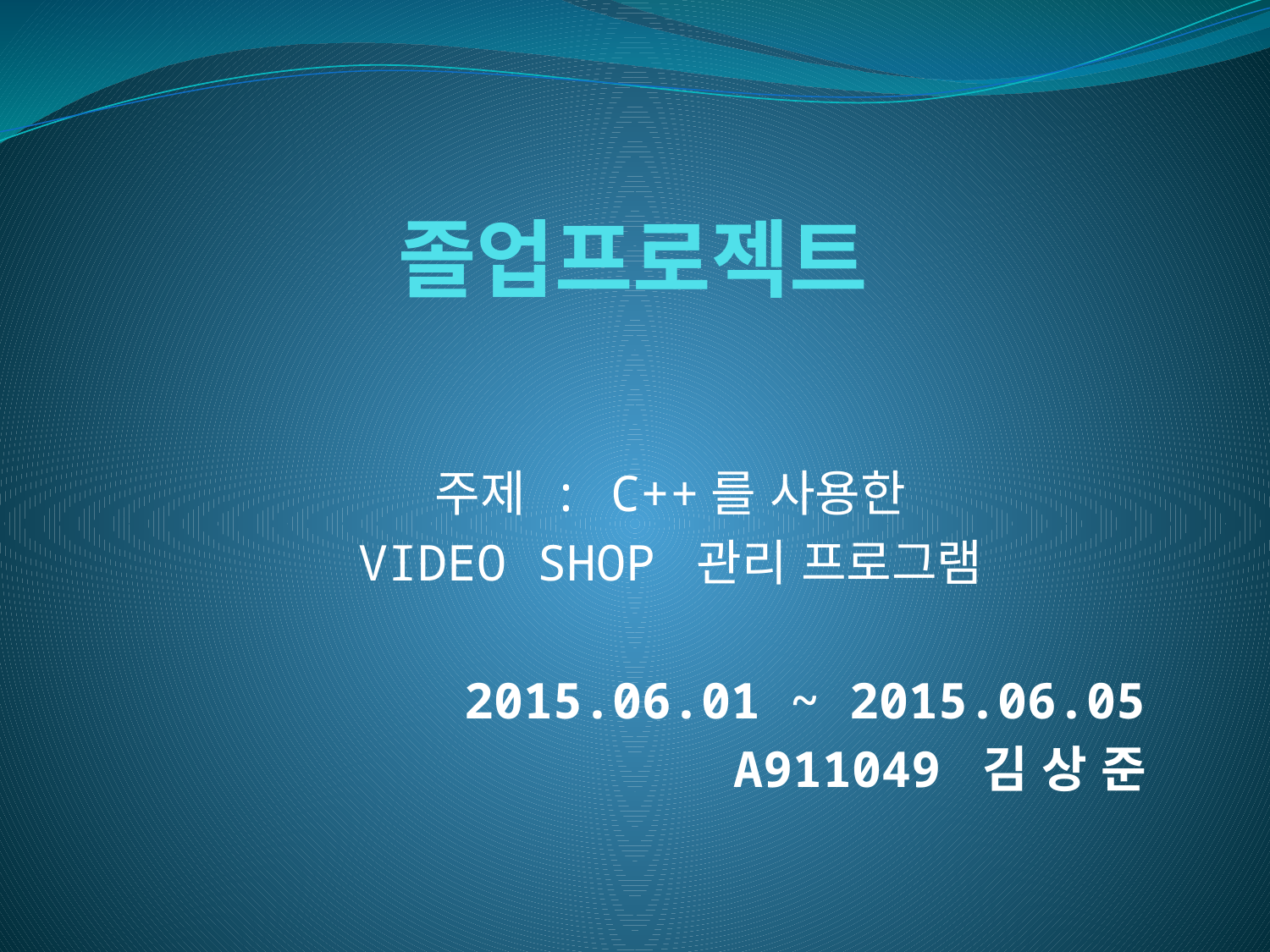

# 졸업프로젝트
주제 : C++를 사용한
VIDEO SHOP 관리 프로그램

2015.06.01 ~ 2015.06.05
A911049 김 상 준